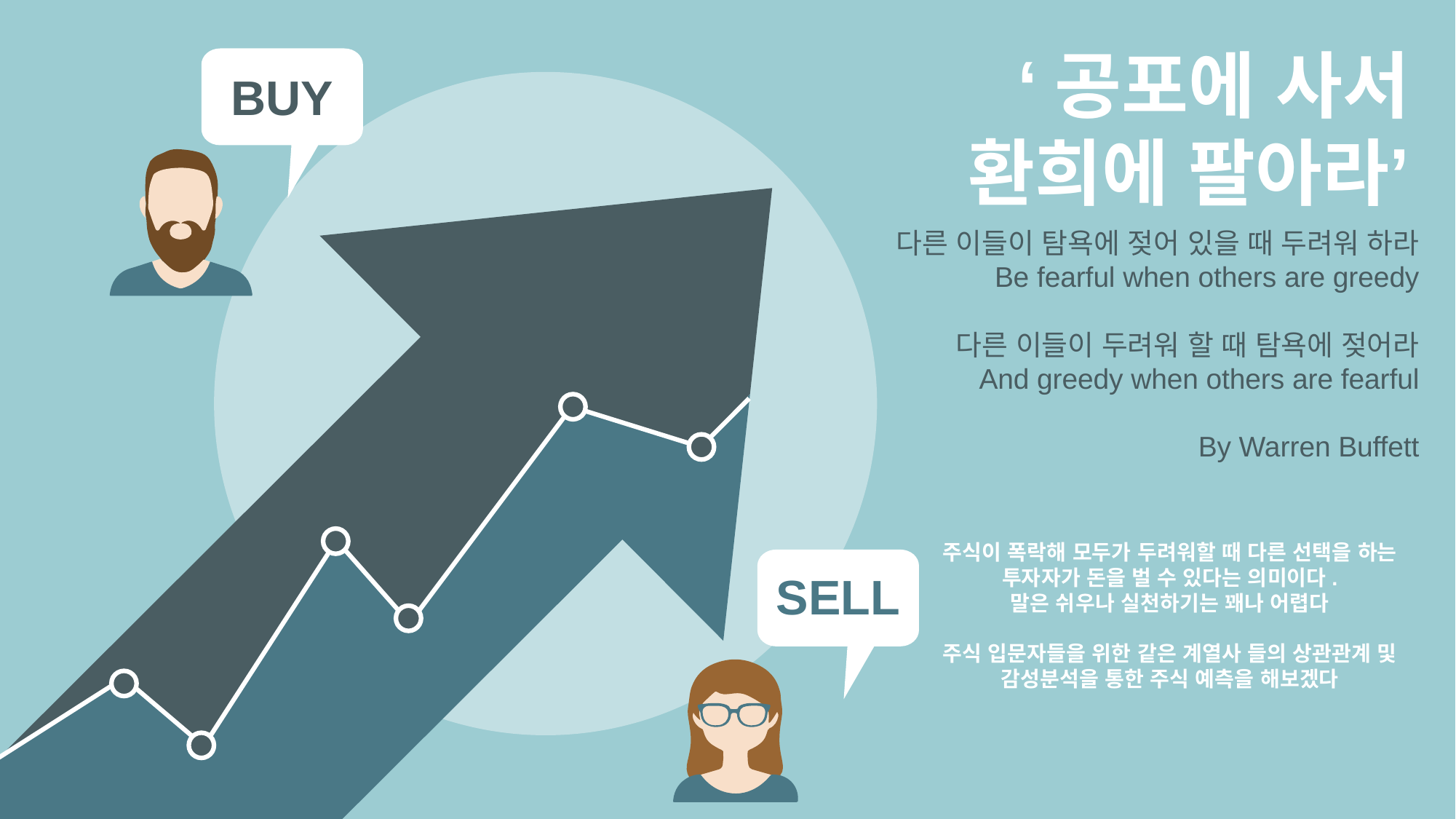

‘공포에 사서 환희에 팔아라’

BUY

다른 이들이 탐욕에 젖어 있을 때 두려워 하라
Be fearful when others are greedy

다른 이들이 두려워 할 때 탐욕에 젖어라
And greedy when others are fearful

By Warren Buffett

주식이 폭락해 모두가 두려워할 때 다른 선택을 하는 투자자가 돈을 벌 수 있다는 의미이다.
말은 쉬우나 실천하기는 꽤나 어렵다

주식 입문자들을 위한 같은 계열사 들의 상관관계 및 감성분석을 통한 주식 예측을 해보겠다

SELL